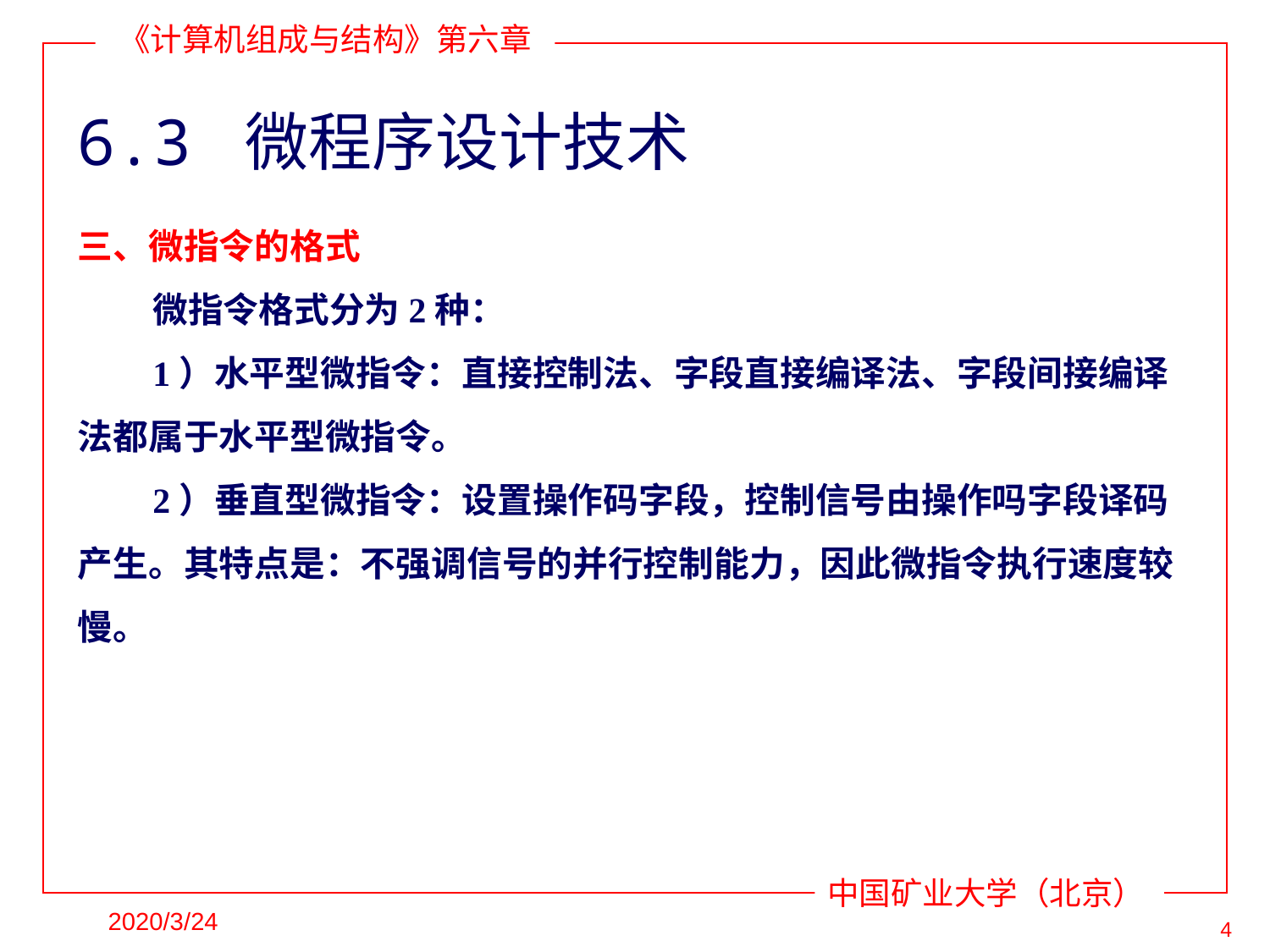

# 6.3 微程序设计技术
三、微指令的格式
微指令格式分为2种：
1）水平型微指令：直接控制法、字段直接编译法、字段间接编译法都属于水平型微指令。
2）垂直型微指令：设置操作码字段，控制信号由操作吗字段译码产生。其特点是：不强调信号的并行控制能力，因此微指令执行速度较慢。

2020/3/24